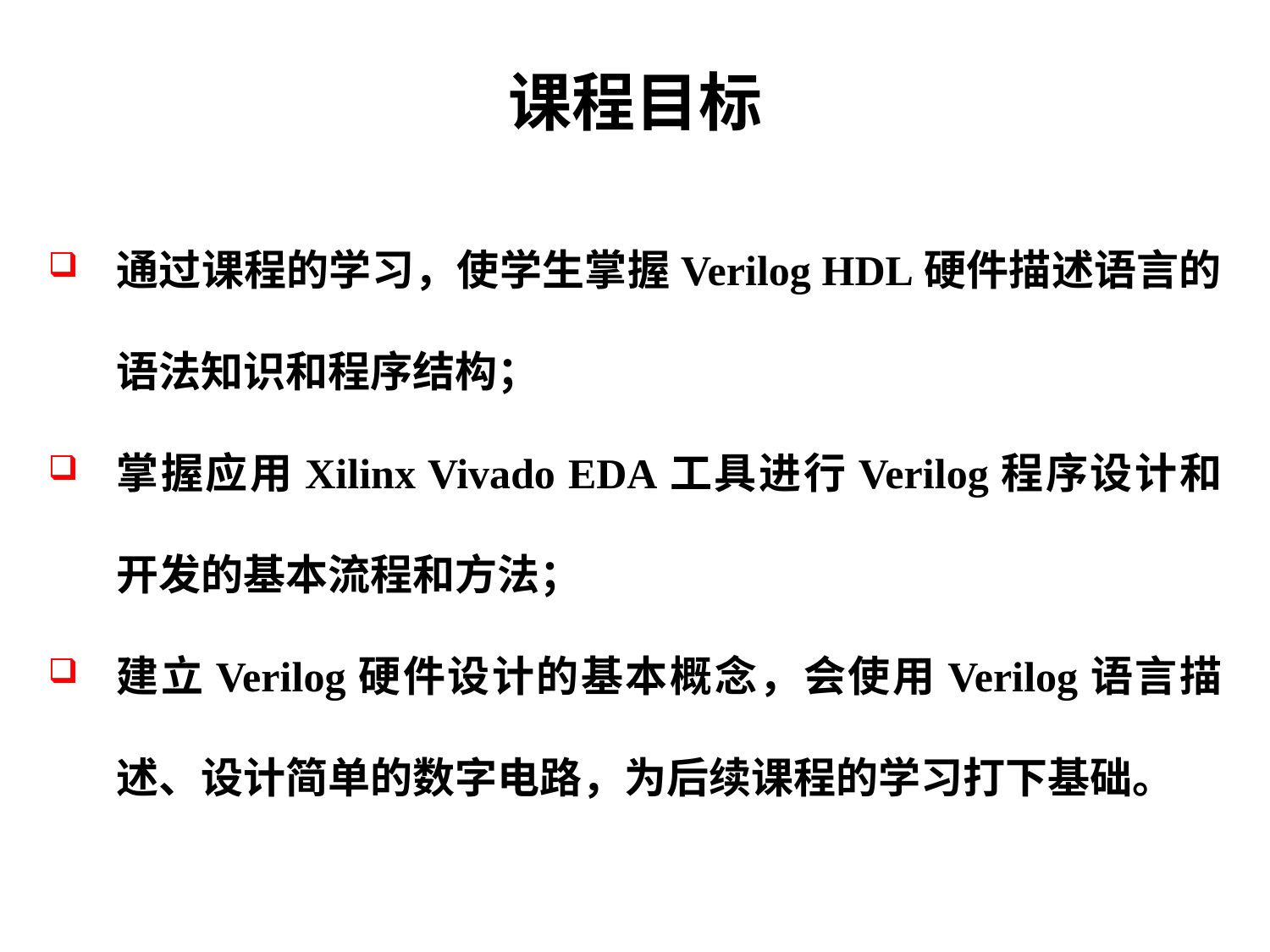

课程目标
通过课程的学习，使学生掌握Verilog HDL硬件描述语言的语法知识和程序结构；
掌握应用Xilinx Vivado EDA工具进行Verilog程序设计和开发的基本流程和方法；
建立Verilog硬件设计的基本概念，会使用Verilog语言描述、设计简单的数字电路，为后续课程的学习打下基础。
3